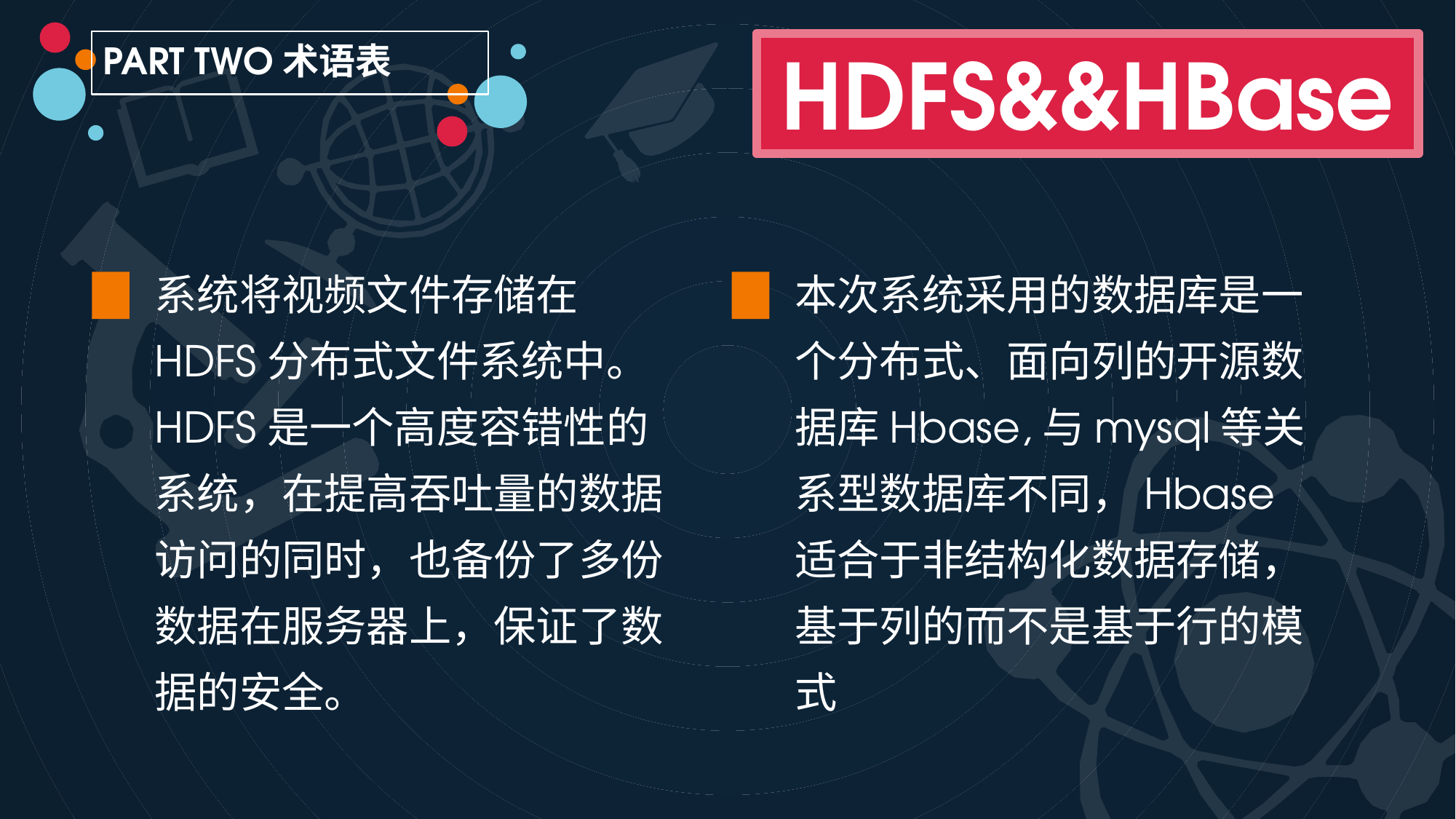

PART TWO术语表
HDFS&&HBase
系统将视频文件存储在HDFS分布式文件系统中。HDFS是一个高度容错性的系统，在提高吞吐量的数据访问的同时，也备份了多份数据在服务器上，保证了数据的安全。

本次系统采用的数据库是一个分布式、面向列的开源数据库Hbase,与mysql等关系型数据库不同，Hbase适合于非结构化数据存储，基于列的而不是基于行的模式